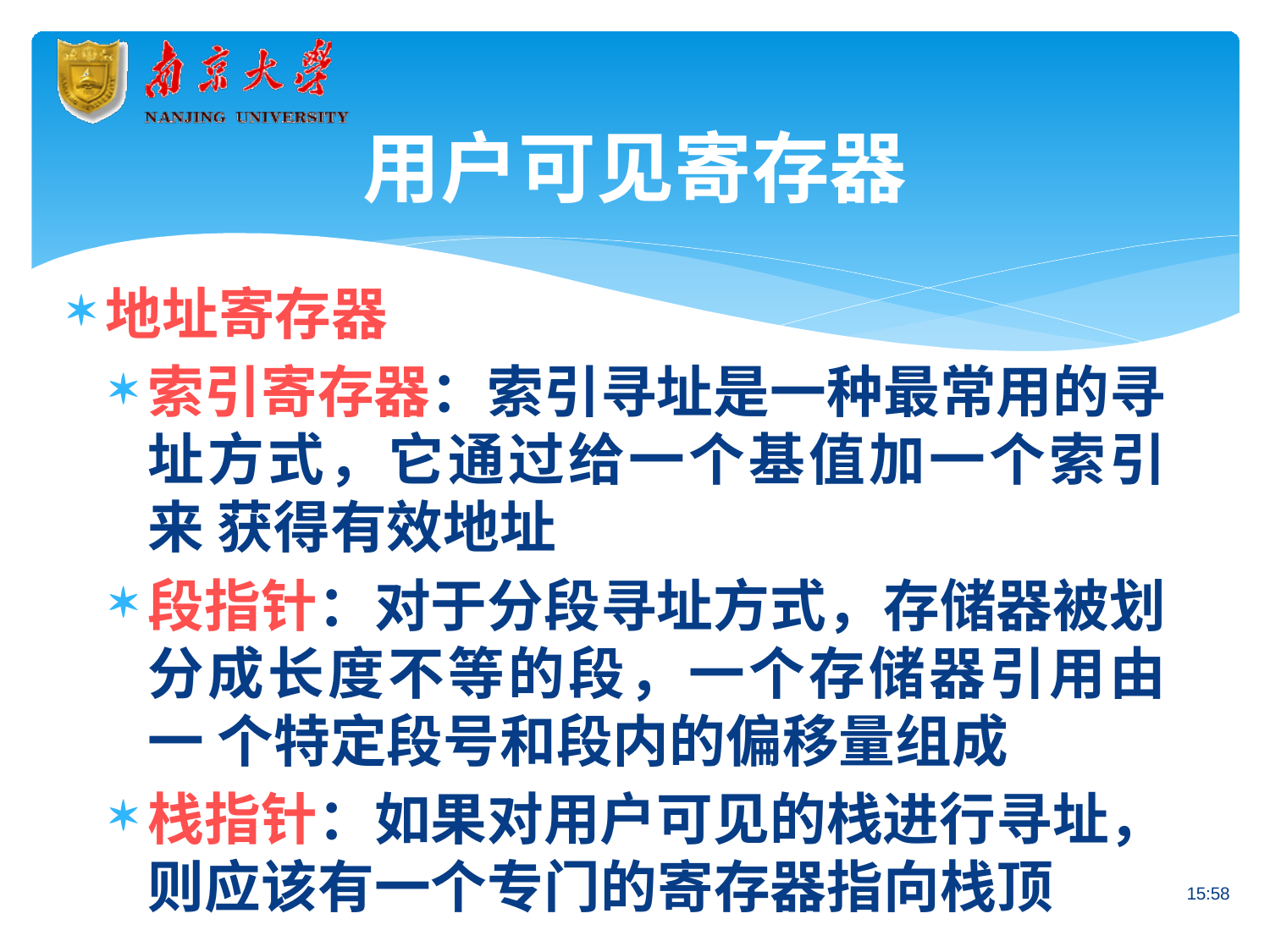

# 用户可见寄存器
地址寄存器
索引寄存器：索引寻址是一种最常用的寻 址方式，它通过给一个基值加一个索引来 获得有效地址
段指针：对于分段寻址方式，存储器被划 分成长度不等的段，一个存储器引用由一 个特定段号和段内的偏移量组成
栈指针：如果对用户可见的栈进行寻址， 则应该有一个专门的寄存器指向栈顶
15:58